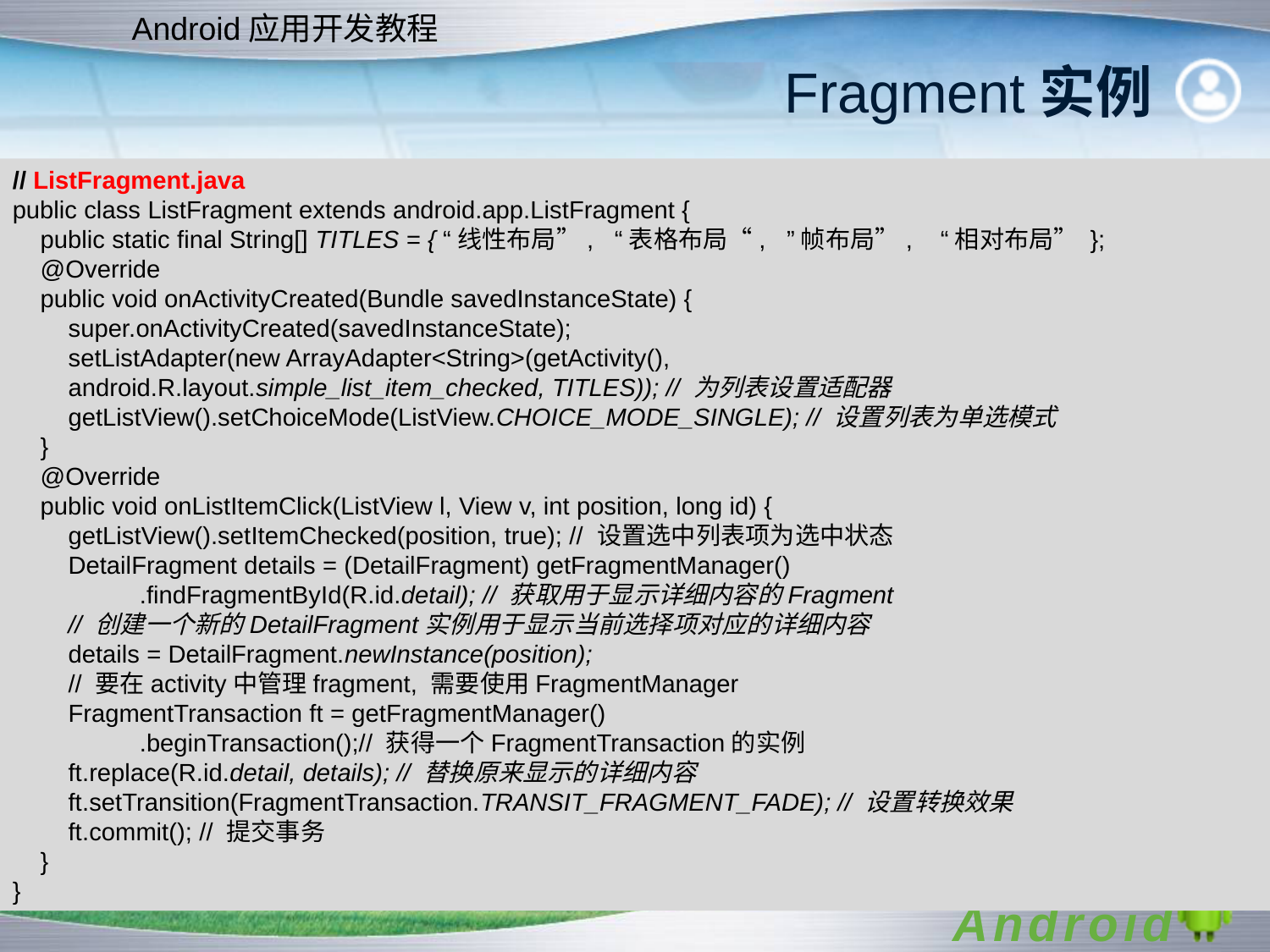

# Fragment实例
// ListFragment.java
public class ListFragment extends android.app.ListFragment {
    public static final String[] TITLES = { “线性布局”,   “表格布局“,   ”帧布局”,    “相对布局” };
    @Override
    public void onActivityCreated(Bundle savedInstanceState) {
        super.onActivityCreated(savedInstanceState);
        setListAdapter(new ArrayAdapter<String>(getActivity(),
        android.R.layout.simple_list_item_checked, TITLES)); // 为列表设置适配器
        getListView().setChoiceMode(ListView.CHOICE_MODE_SINGLE); // 设置列表为单选模式
    }
    @Override
    public void onListItemClick(ListView l, View v, int position, long id) {
        getListView().setItemChecked(position, true); // 设置选中列表项为选中状态
        DetailFragment details = (DetailFragment) getFragmentManager()
        	.findFragmentById(R.id.detail); // 获取用于显示详细内容的Fragment
        // 创建一个新的DetailFragment实例用于显示当前选择项对应的详细内容
        details = DetailFragment.newInstance(position);
        // 要在activity中管理fragment, 需要使用FragmentManager
        FragmentTransaction ft = getFragmentManager()
	.beginTransaction();// 获得一个FragmentTransaction的实例
        ft.replace(R.id.detail, details); // 替换原来显示的详细内容
        ft.setTransition(FragmentTransaction.TRANSIT_FRAGMENT_FADE); // 设置转换效果
        ft.commit(); // 提交事务
    }
}